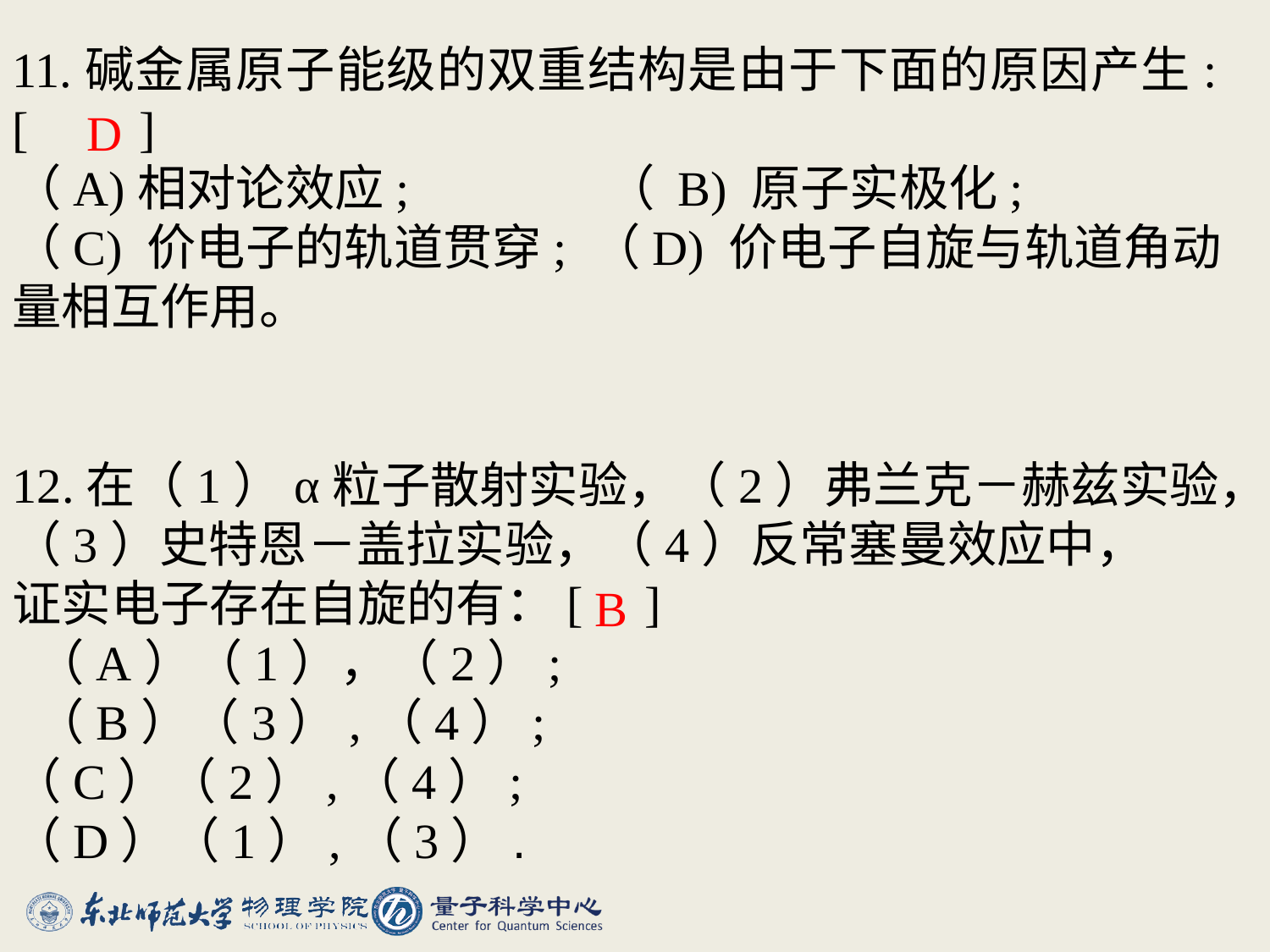

11.碱金属原子能级的双重结构是由于下面的原因产生:    [         ]
（A)相对论效应;               （ B) 原子实极化;
（C) 价电子的轨道贯穿; （D) 价电子自旋与轨道角动量相互作用。
#
D

12.在（1）α粒子散射实验，（2）弗兰克－赫兹实验，（3）史特恩－盖拉实验，（4）反常塞曼效应中，
证实电子存在自旋的有：[     ]
 （A）（1），（2）;
 （B）（3）,（4）;
（C）（2）,（4）;
（D）（1）,（3）.
B